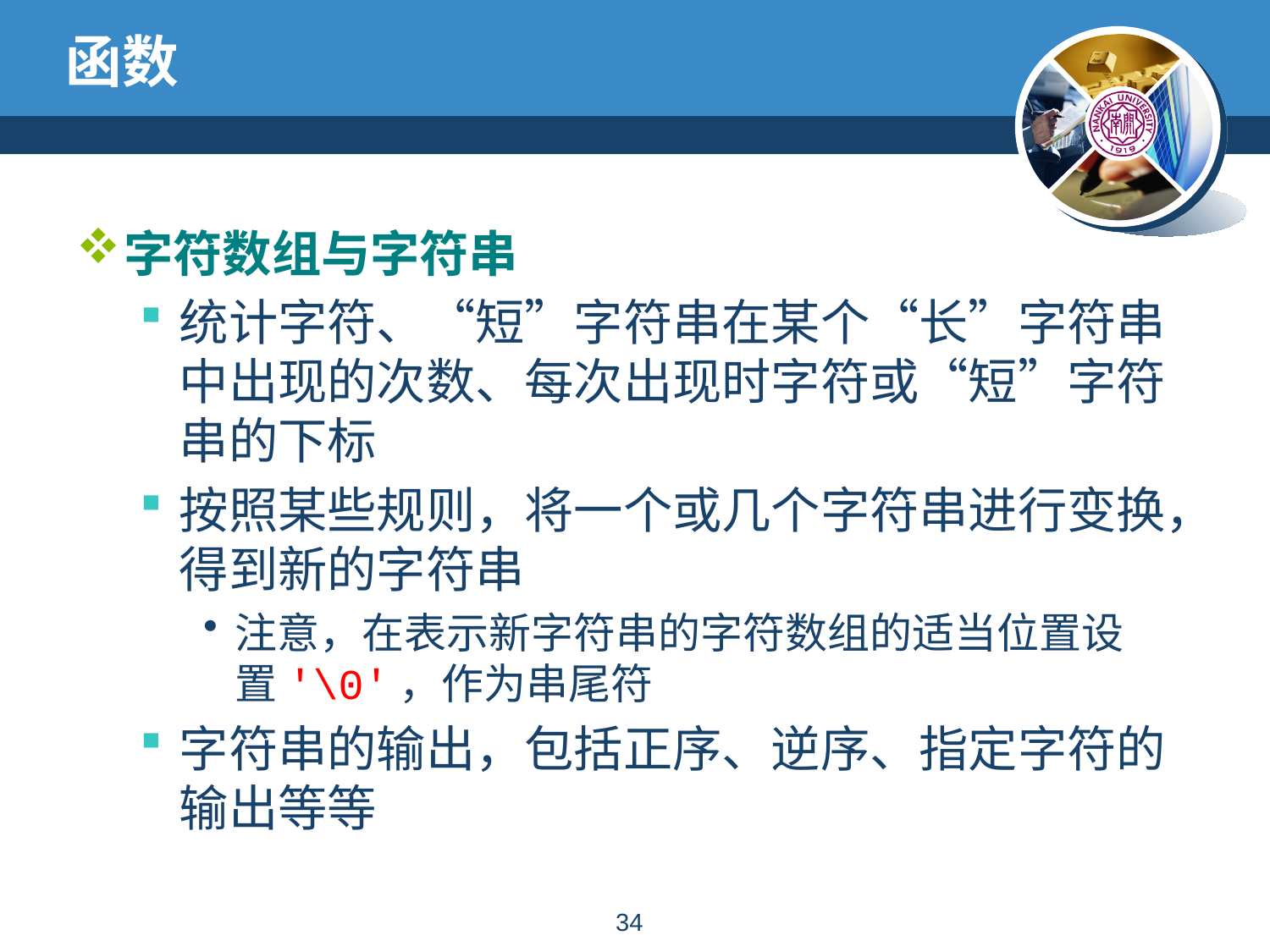

# 函数
字符数组与字符串
统计字符、“短”字符串在某个“长”字符串中出现的次数、每次出现时字符或“短”字符串的下标
按照某些规则，将一个或几个字符串进行变换，得到新的字符串
注意，在表示新字符串的字符数组的适当位置设置'\0'，作为串尾符
字符串的输出，包括正序、逆序、指定字符的输出等等
34